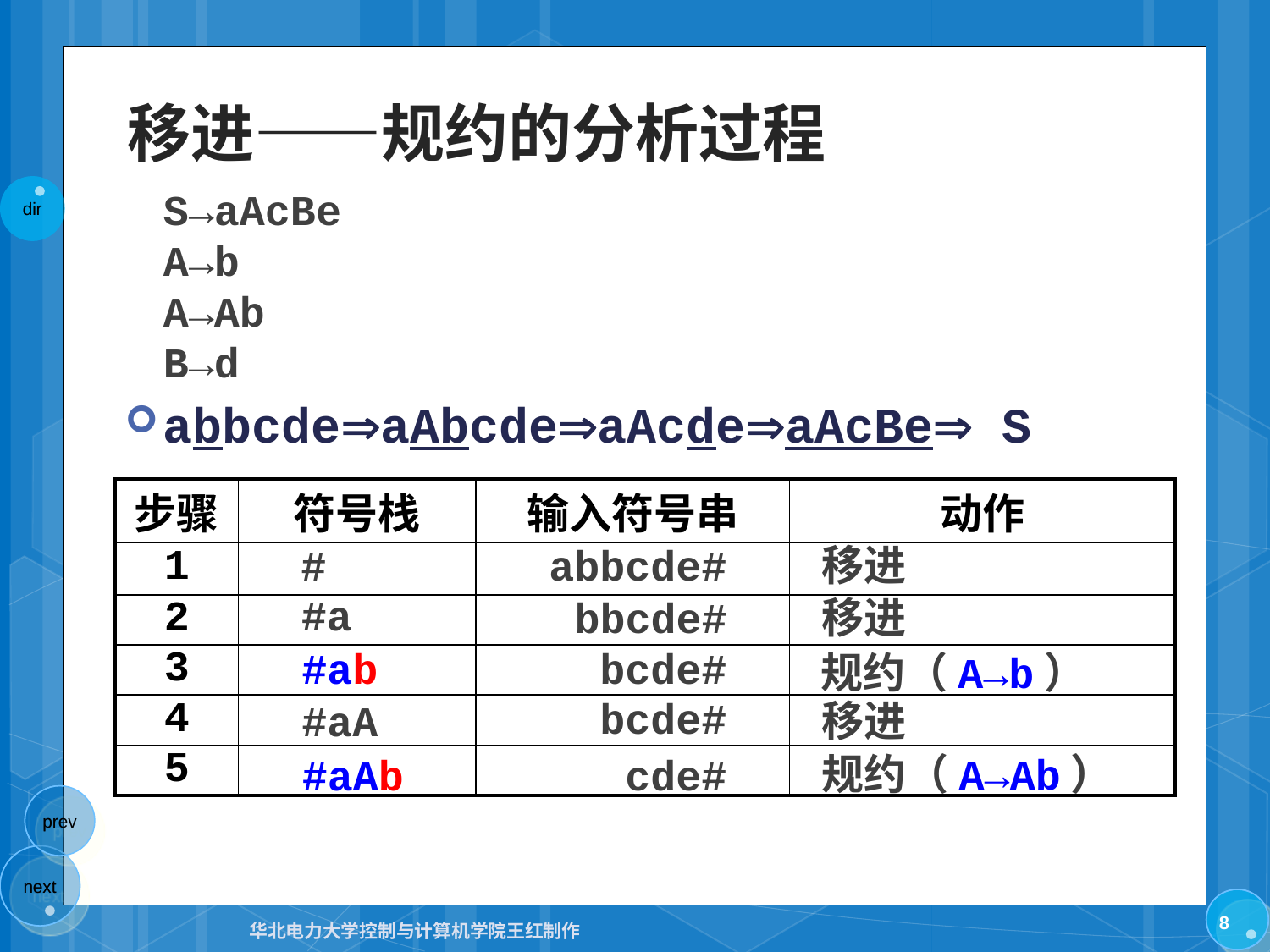

# 移进——规约的分析过程
S→aAcBe
A→b
A→Ab
B→d
abbcde⇒aAbcde⇒aAcde⇒aAcBe⇒ S
| 步骤 | 符号栈 | 输入符号串 | 动作 |
| --- | --- | --- | --- |
| 1 |  |  |  |
| 2 |  |  |  |
| 3 |  |  |  |
| 4 |  |  |  |
| 5 |  |  |  |
#
abbcde#
移进
#a
bbcde#
移进
#ab
bcde#
规约（A→b）
bcde#
#aA
移进
规约（A→Ab）
#aAb
cde#
8
华北电力大学控制与计算机学院王红制作